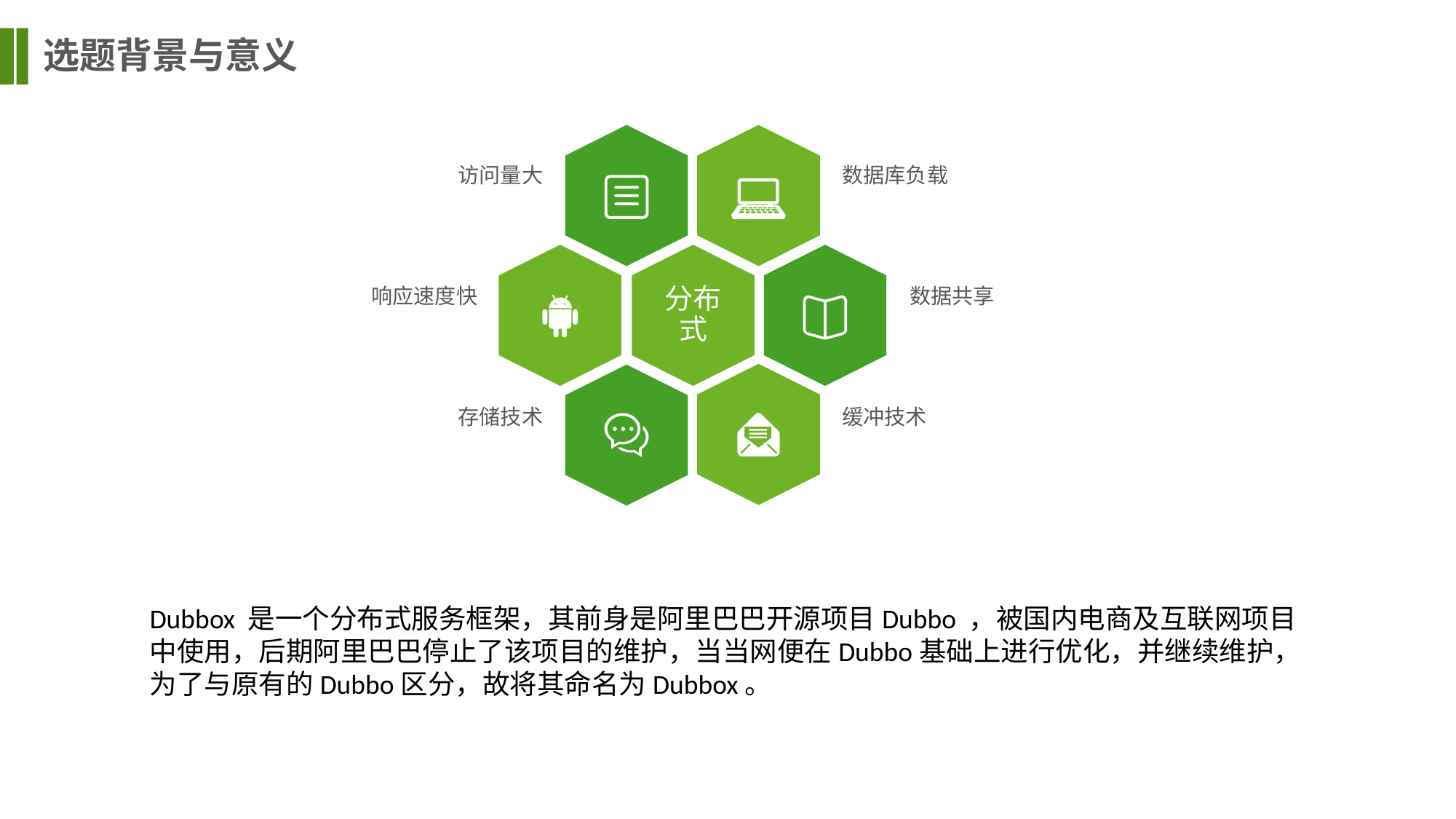

选题背景与意义

访问量大
数据库负载

分布式

响应速度快
数据共享

存储技术
缓冲技术

Dubbox 是一个分布式服务框架，其前身是阿里巴巴开源项目Dubbo ，被国内电商及互联网项目中使用，后期阿里巴巴停止了该项目的维护，当当网便在Dubbo基础上进行优化，并继续维护，为了与原有的Dubbo区分，故将其命名为Dubbox。